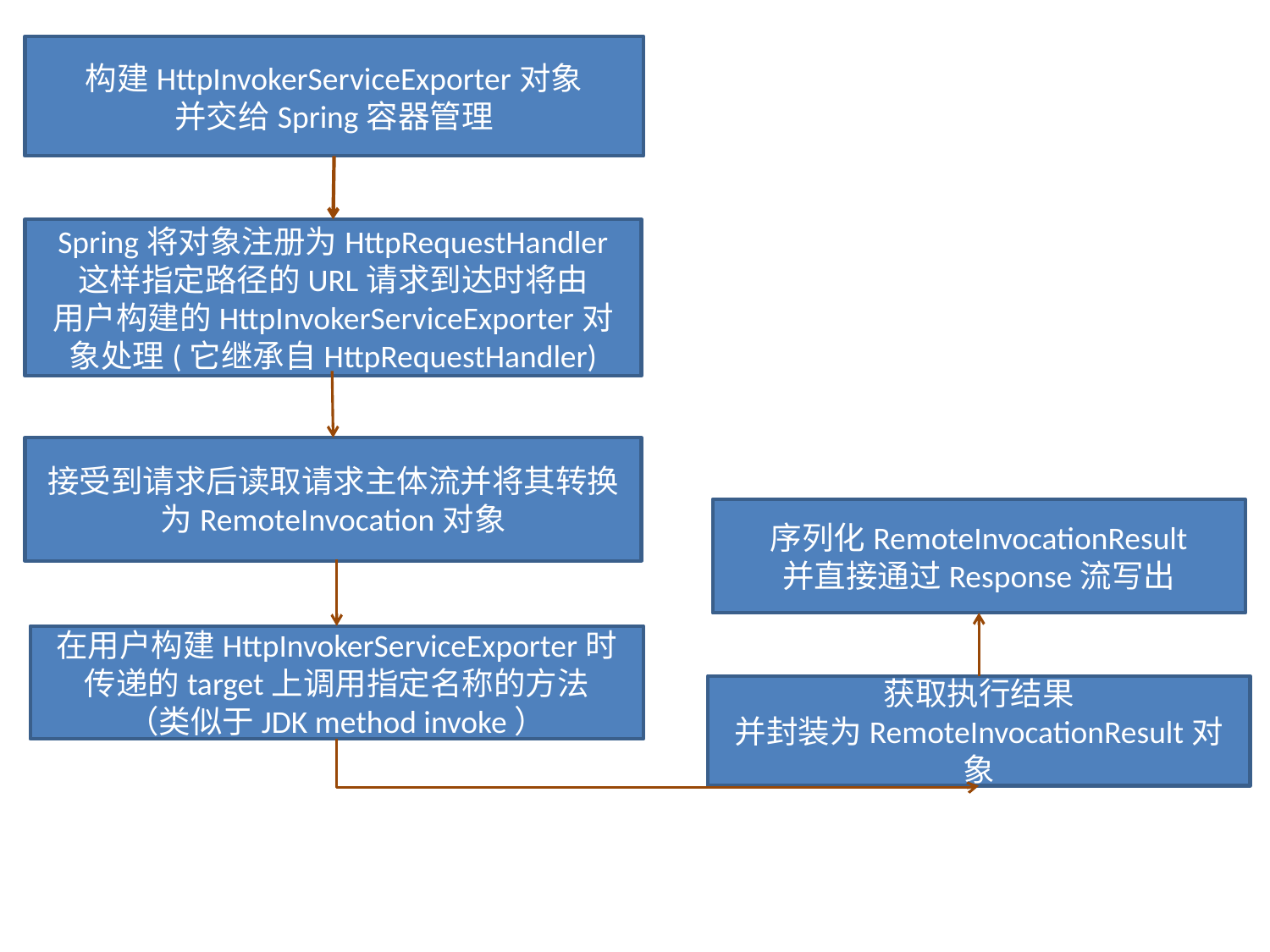

构建HttpInvokerServiceExporter对象
并交给Spring容器管理
Spring将对象注册为HttpRequestHandler
这样指定路径的URL请求到达时将由
用户构建的HttpInvokerServiceExporter对象处理(它继承自HttpRequestHandler)
接受到请求后读取请求主体流并将其转换为RemoteInvocation对象
序列化RemoteInvocationResult
并直接通过Response流写出
在用户构建HttpInvokerServiceExporter时传递的target上调用指定名称的方法
（类似于JDK method invoke）
获取执行结果
并封装为RemoteInvocationResult对象